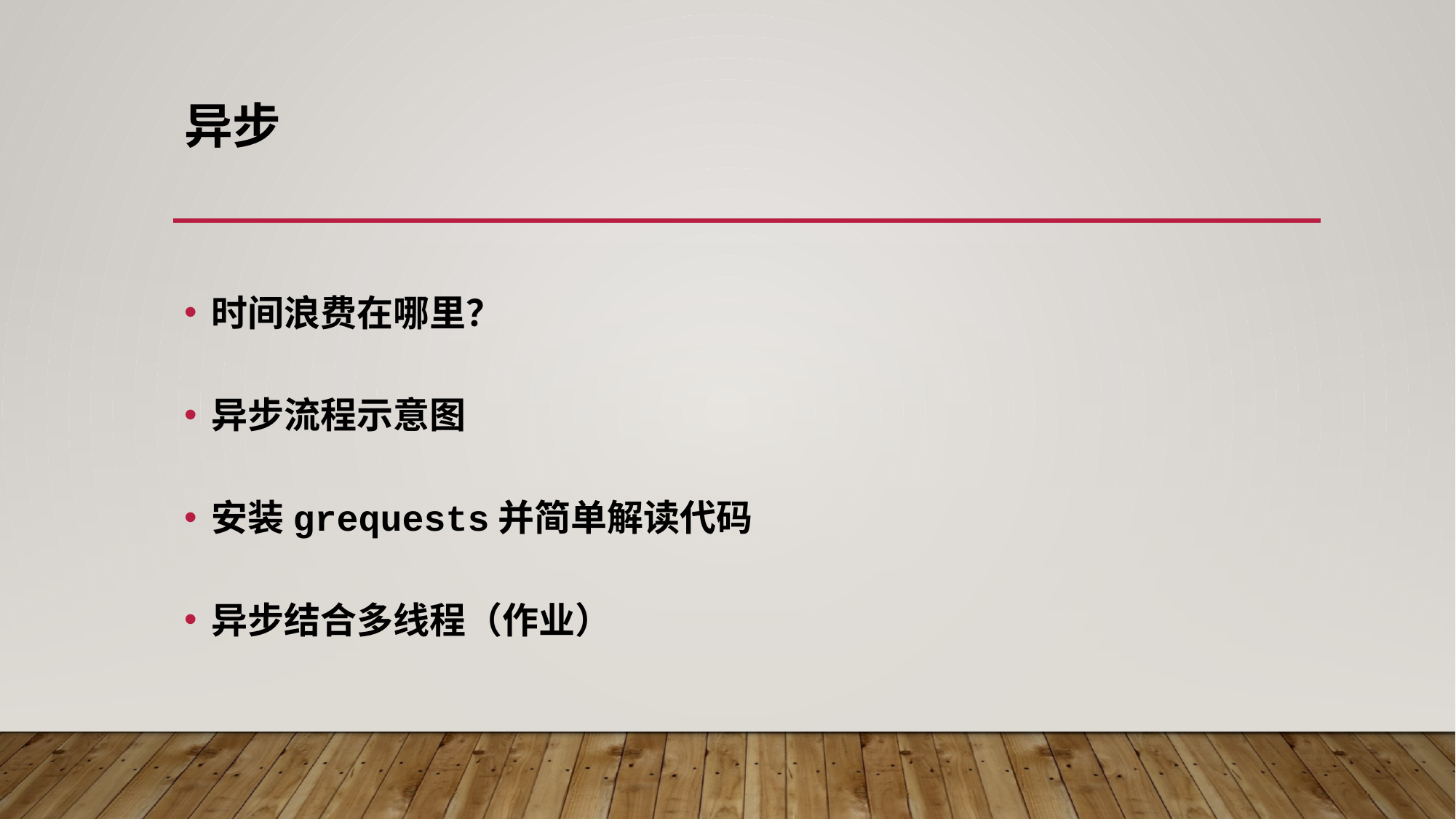

# 异步
时间浪费在哪里？
异步流程示意图
安装grequests并简单解读代码
异步结合多线程（作业）